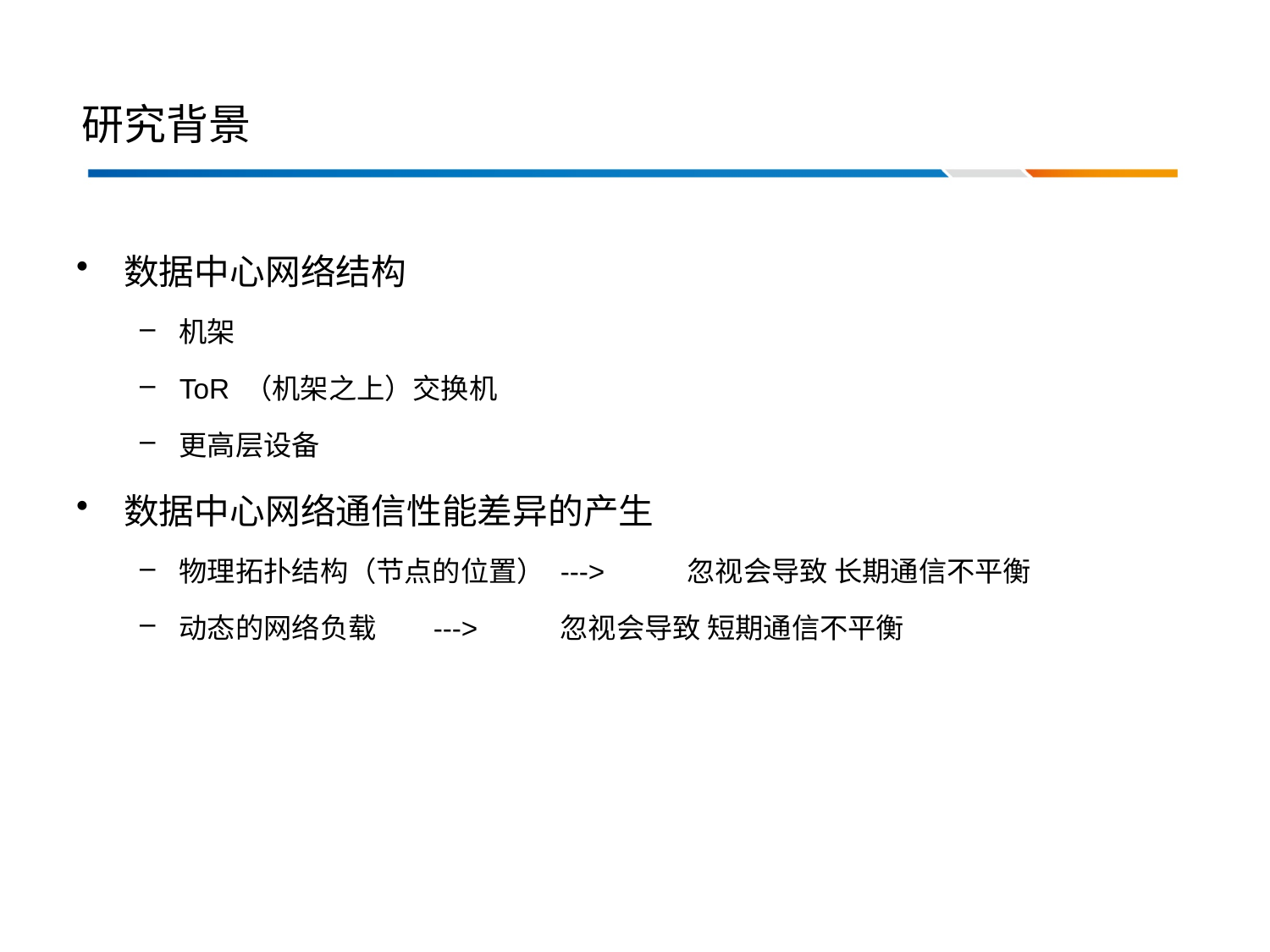

# 研究背景
数据中心网络结构
机架
ToR （机架之上）交换机
更高层设备
数据中心网络通信性能差异的产生
物理拓扑结构（节点的位置）	---> 	忽视会导致 长期通信不平衡
动态的网络负载	--->	忽视会导致 短期通信不平衡